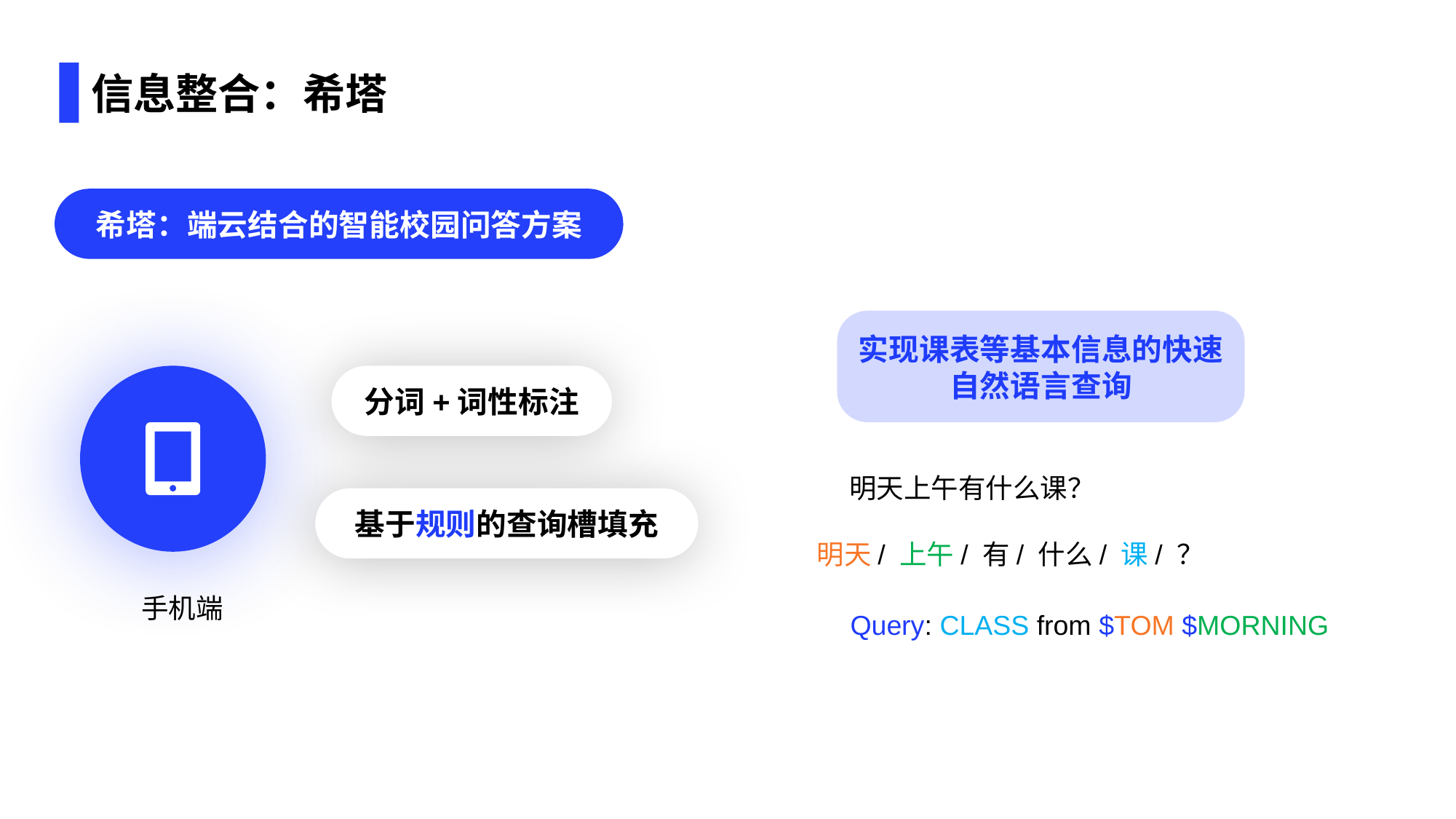

# 信息整合：希塔
希塔：端云结合的智能校园问答方案
实现课表等基本信息的快速自然语言查询
分词+词性标注

手机端
明天上午有什么课？
基于规则的查询槽填充
明天/ 上午/ 有/ 什么/ 课/ ？
Query: CLASS from $TOM $MORNING